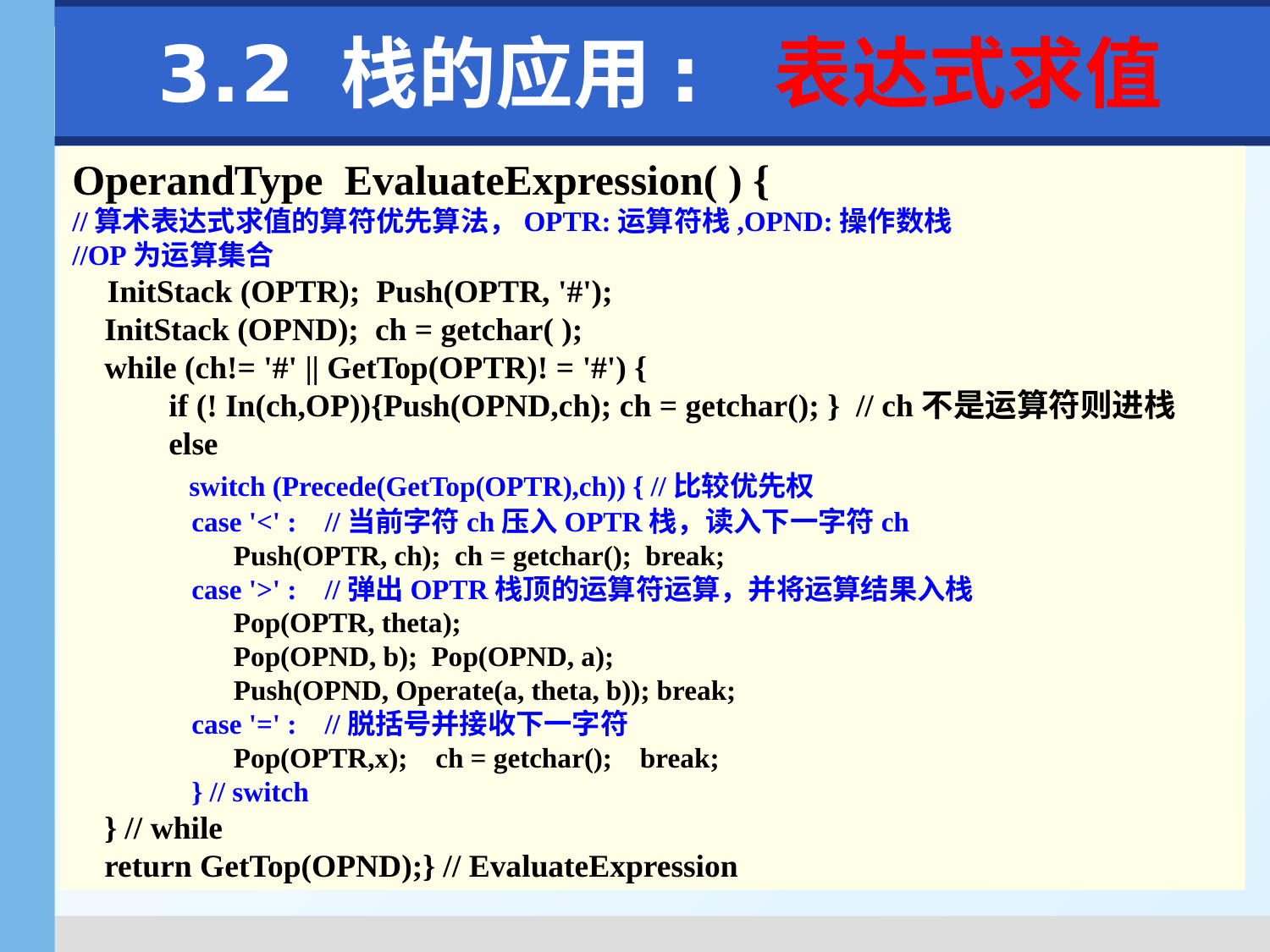

# 3.2 栈的应用:  表达式求值
OperandType  EvaluateExpression( ) {
//算术表达式求值的算符优先算法，OPTR:运算符栈,OPND:操作数栈
//OP为运算集合
     InitStack (OPTR);  Push(OPTR, '#');
    InitStack (OPND);  ch = getchar( );
    while (ch!= '#' || GetTop(OPTR)! = '#') {
            if (! In(ch,OP)){Push(OPND,ch); ch = getchar(); }  // ch不是运算符则进栈
            else
      switch (Precede(GetTop(OPTR),ch)) { //比较优先权
        case '<' :    //当前字符ch压入OPTR栈，读入下一字符ch
              Push(OPTR, ch);  ch = getchar();  break;
        case '>' :    //弹出OPTR栈顶的运算符运算，并将运算结果入栈
              Pop(OPTR, theta);
              Pop(OPND, b);  Pop(OPND, a);
              Push(OPND, Operate(a, theta, b)); break;
        case '=' :    //脱括号并接收下一字符
              Pop(OPTR,x);    ch = getchar();    break;
        } // switch
    } // while
    return GetTop(OPND);} // EvaluateExpression